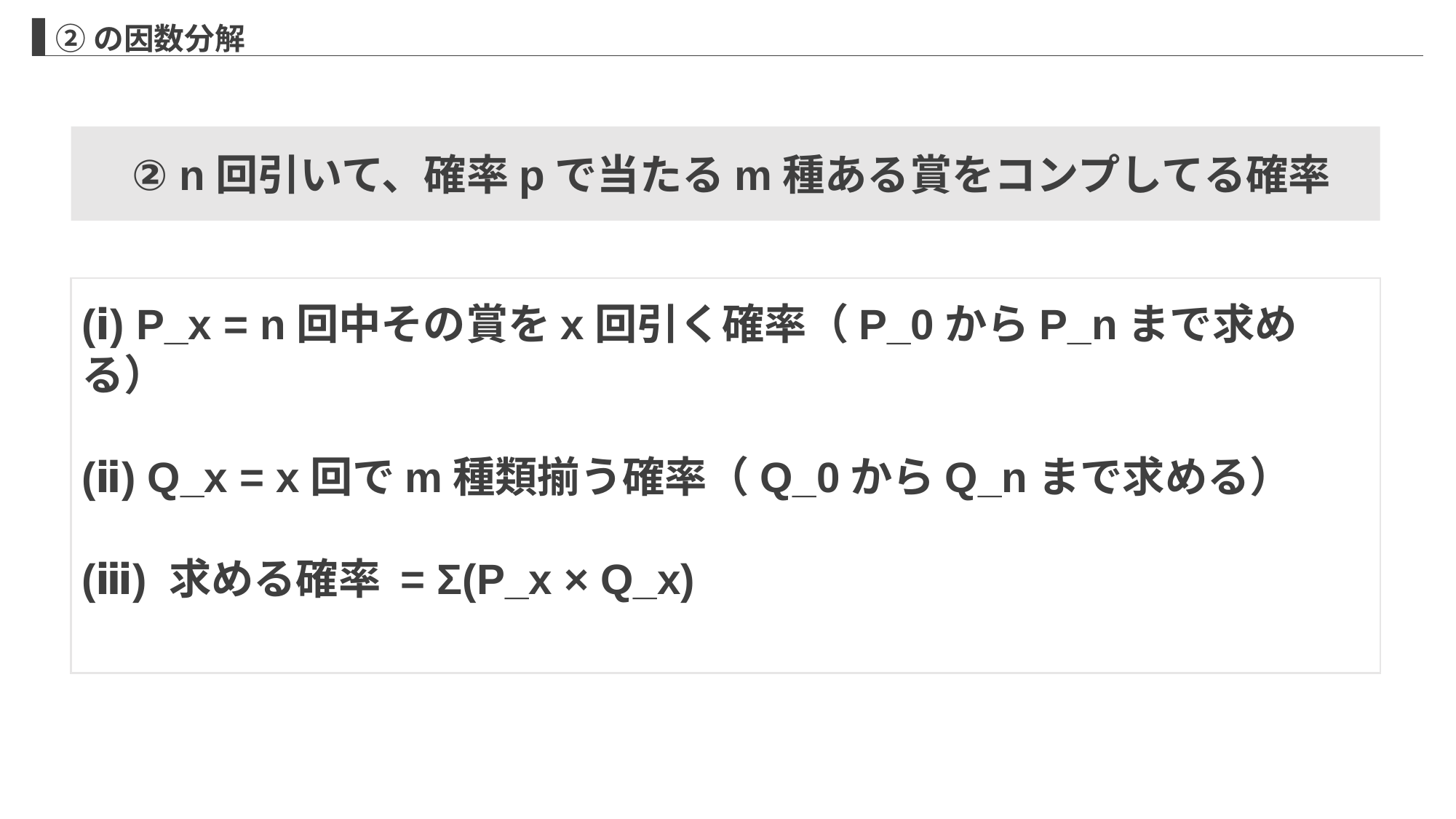

②の因数分解

 ② n回引いて、確率pで当たるm種ある賞をコンプしてる確率
(ⅰ) P_x = n回中その賞をx回引く確率（P_0からP_nまで求める）

(ⅱ) Q_x = x回でm種類揃う確率（Q_0からQ_nまで求める）

(ⅲ) 求める確率 = Σ(P_x × Q_x)